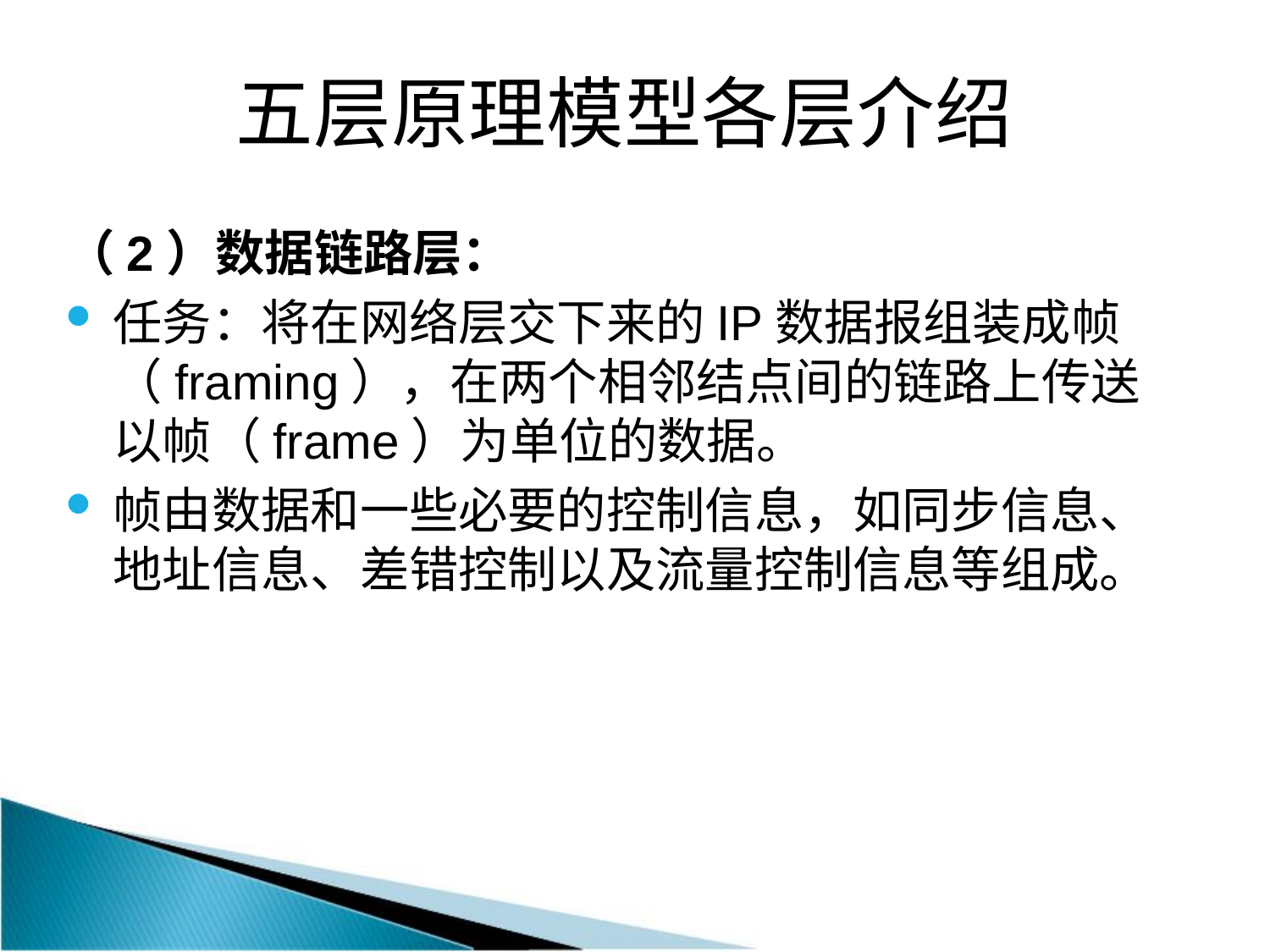

# 五层原理模型各层介绍
（2）数据链路层：
任务：将在网络层交下来的IP数据报组装成帧（framing），在两个相邻结点间的链路上传送以帧（frame）为单位的数据。
帧由数据和一些必要的控制信息，如同步信息、地址信息、差错控制以及流量控制信息等组成。